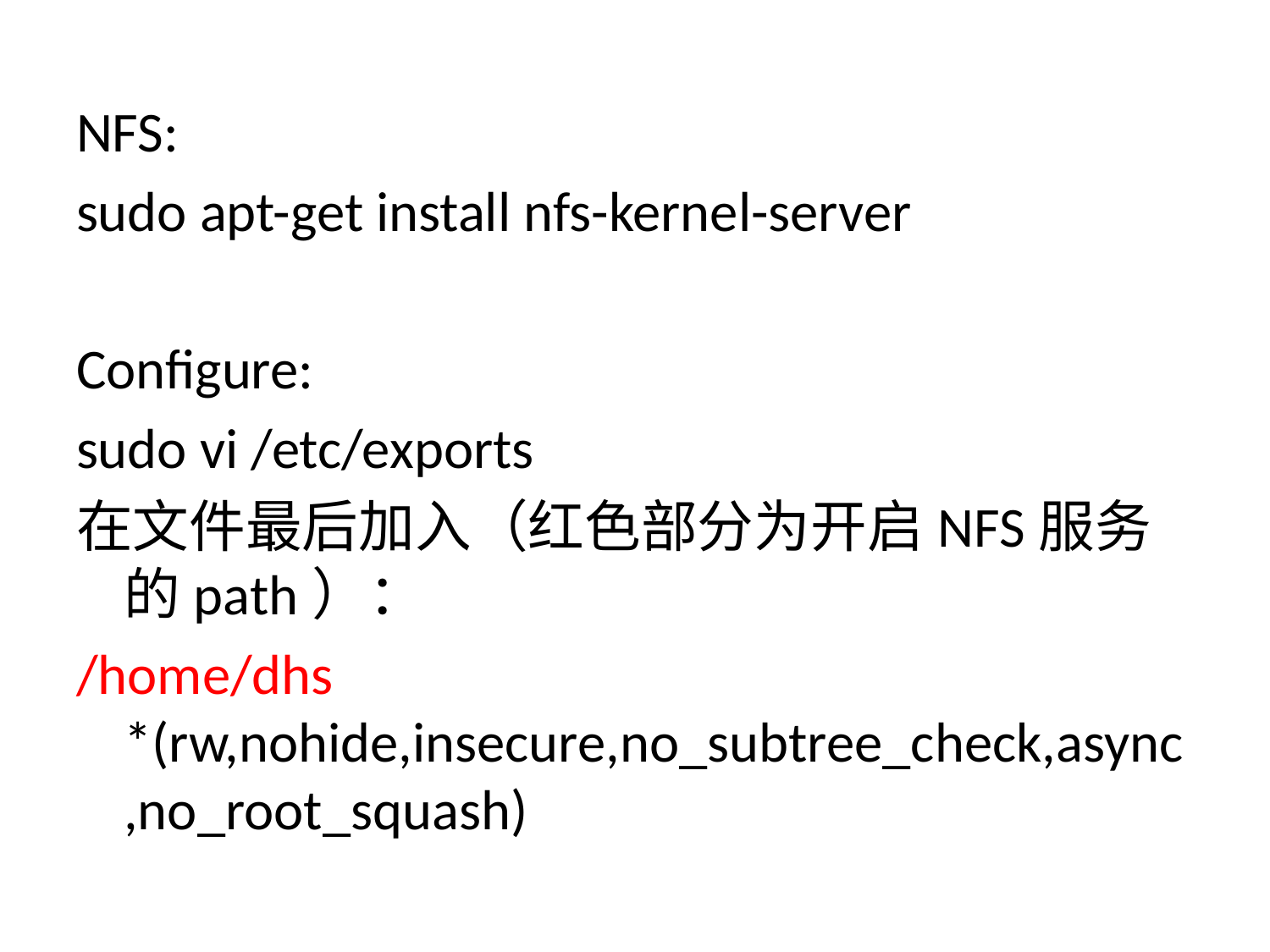

NFS:
sudo apt-get install nfs-kernel-server

Configure:
sudo vi /etc/exports
在文件最后加入（红色部分为开启NFS服务的path）：
/home/dhs       *(rw,nohide,insecure,no_subtree_check,async,no_root_squash)